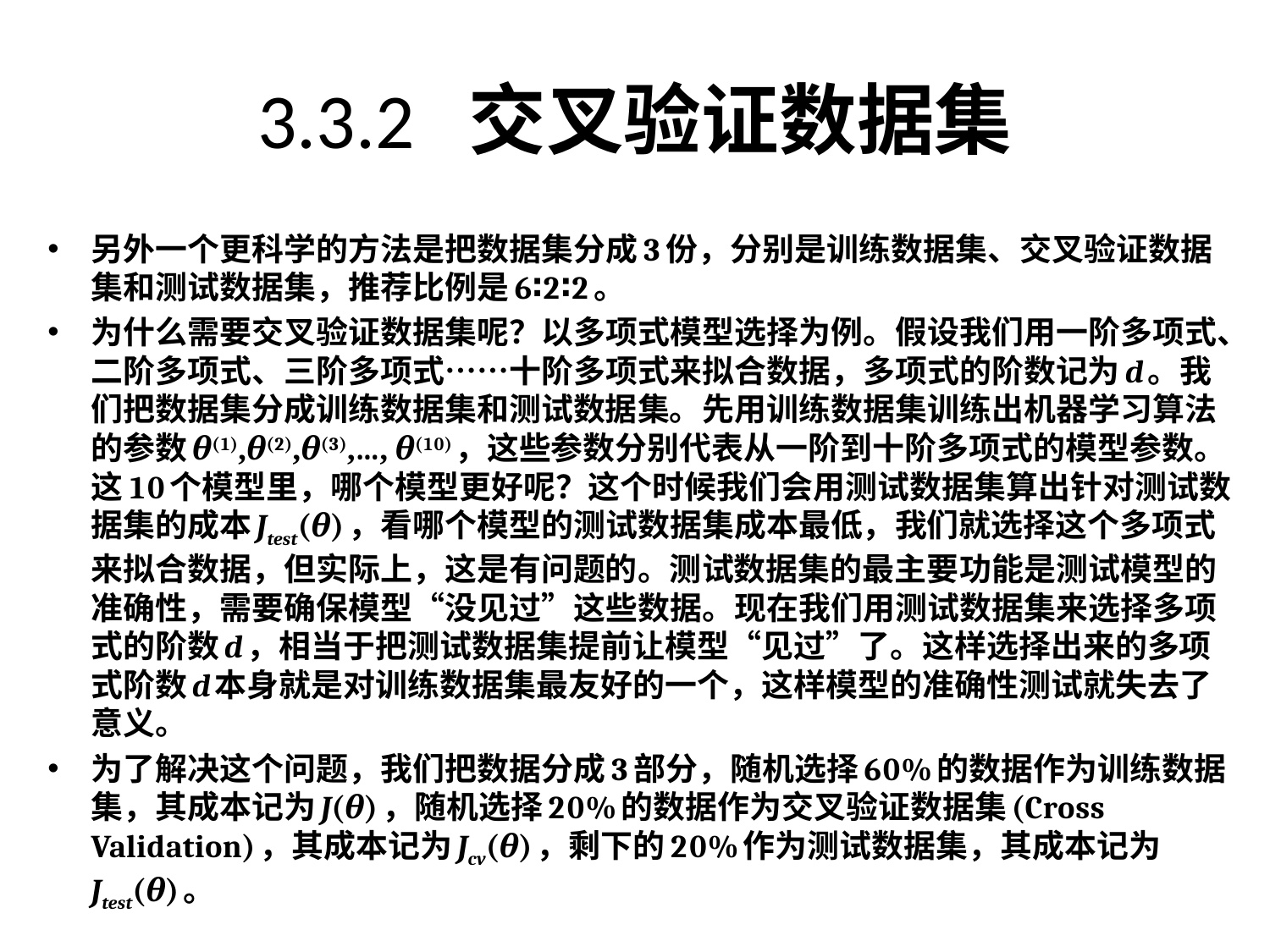

# 3.3.2  交叉验证数据集
另外一个更科学的方法是把数据集分成3份，分别是训练数据集、交叉验证数据集和测试数据集，推荐比例是6∶2∶2。
为什么需要交叉验证数据集呢？以多项式模型选择为例。假设我们用一阶多项式、二阶多项式、三阶多项式……十阶多项式来拟合数据，多项式的阶数记为d。我们把数据集分成训练数据集和测试数据集。先用训练数据集训练出机器学习算法的参数θ(1),θ(2),θ(3),…, θ(10)，这些参数分别代表从一阶到十阶多项式的模型参数。这10个模型里，哪个模型更好呢？这个时候我们会用测试数据集算出针对测试数据集的成本Jtest(θ)，看哪个模型的测试数据集成本最低，我们就选择这个多项式来拟合数据，但实际上，这是有问题的。测试数据集的最主要功能是测试模型的准确性，需要确保模型“没见过”这些数据。现在我们用测试数据集来选择多项式的阶数d，相当于把测试数据集提前让模型“见过”了。这样选择出来的多项式阶数d本身就是对训练数据集最友好的一个，这样模型的准确性测试就失去了意义。
为了解决这个问题，我们把数据分成3部分，随机选择60%的数据作为训练数据集，其成本记为J(θ)，随机选择20%的数据作为交叉验证数据集(Cross Validation)，其成本记为Jcv(θ)，剩下的20%作为测试数据集，其成本记为Jtest(θ)。